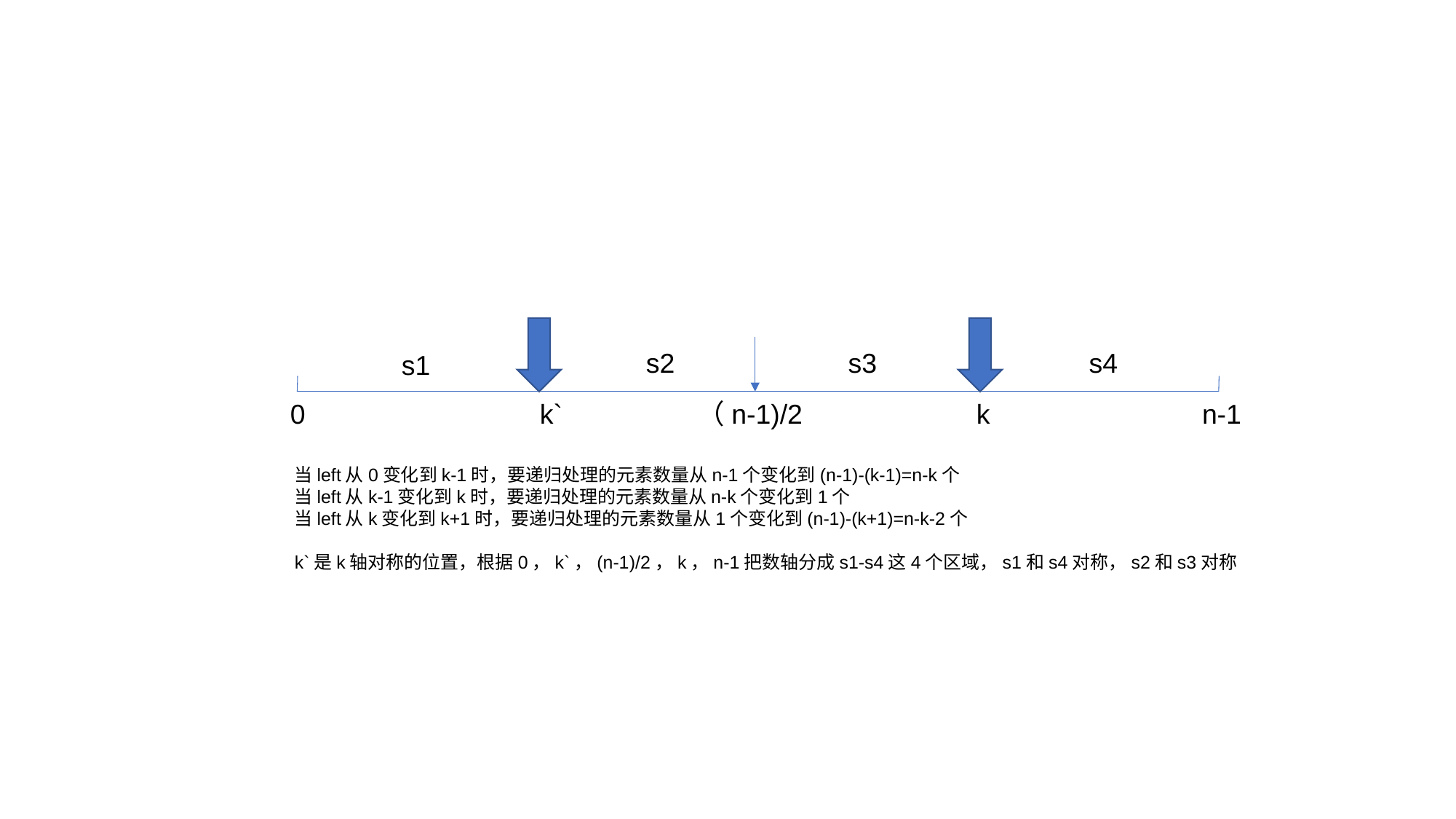

s2
s3
s4
s1
0
k`
（n-1)/2
k
n-1
当left从0变化到k-1时，要递归处理的元素数量从n-1个变化到(n-1)-(k-1)=n-k个
当left从k-1变化到k时，要递归处理的元素数量从n-k个变化到1个
当left从k变化到k+1时，要递归处理的元素数量从1个变化到(n-1)-(k+1)=n-k-2个

k`是k轴对称的位置，根据0，k`，(n-1)/2，k，n-1把数轴分成s1-s4这4个区域，s1和s4对称，s2和s3对称